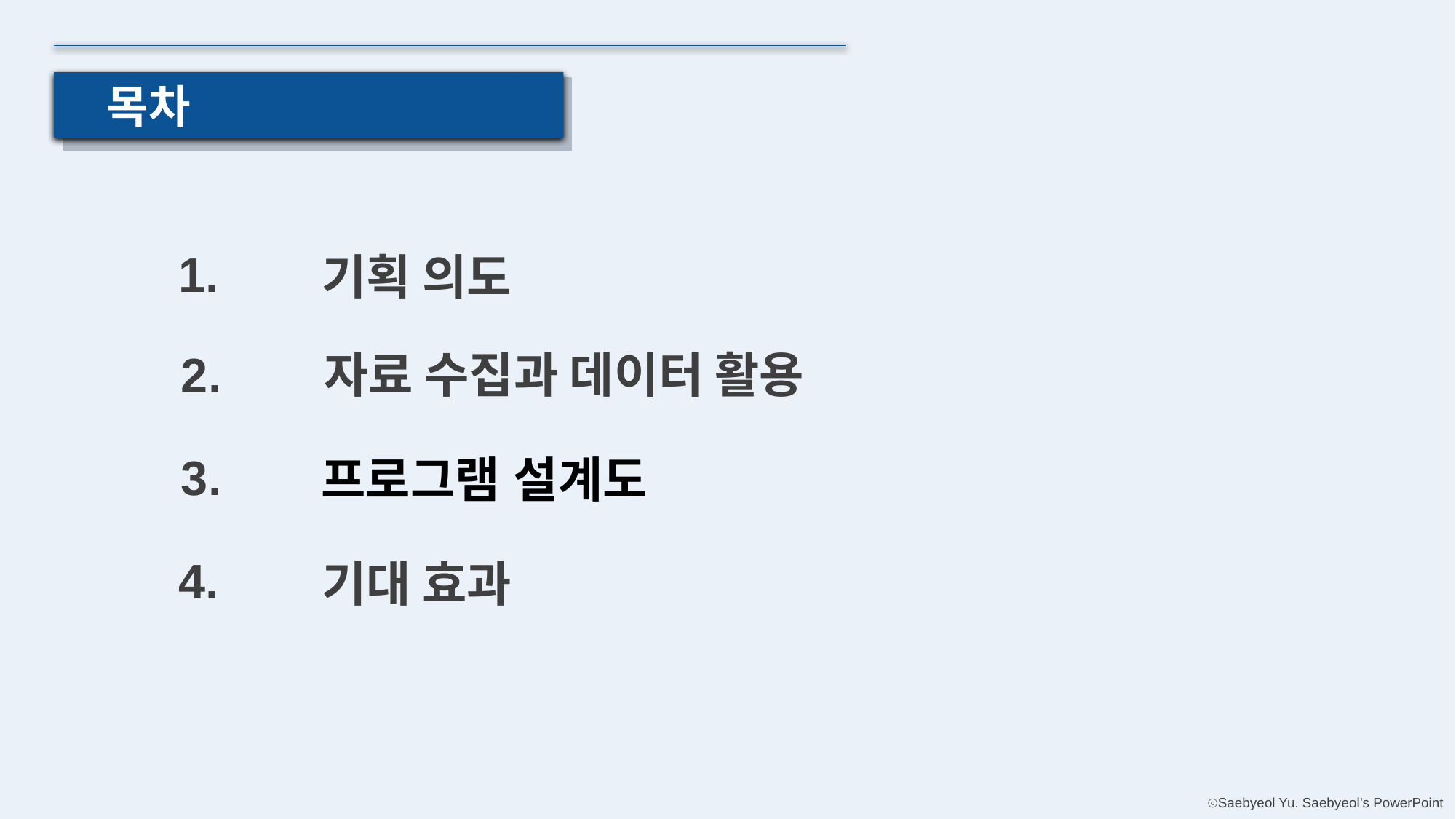

목차

1.
기획 의도
2.
자료 수집과 데이터 활용
3.
프로그램 설계도
4.
기대 효과